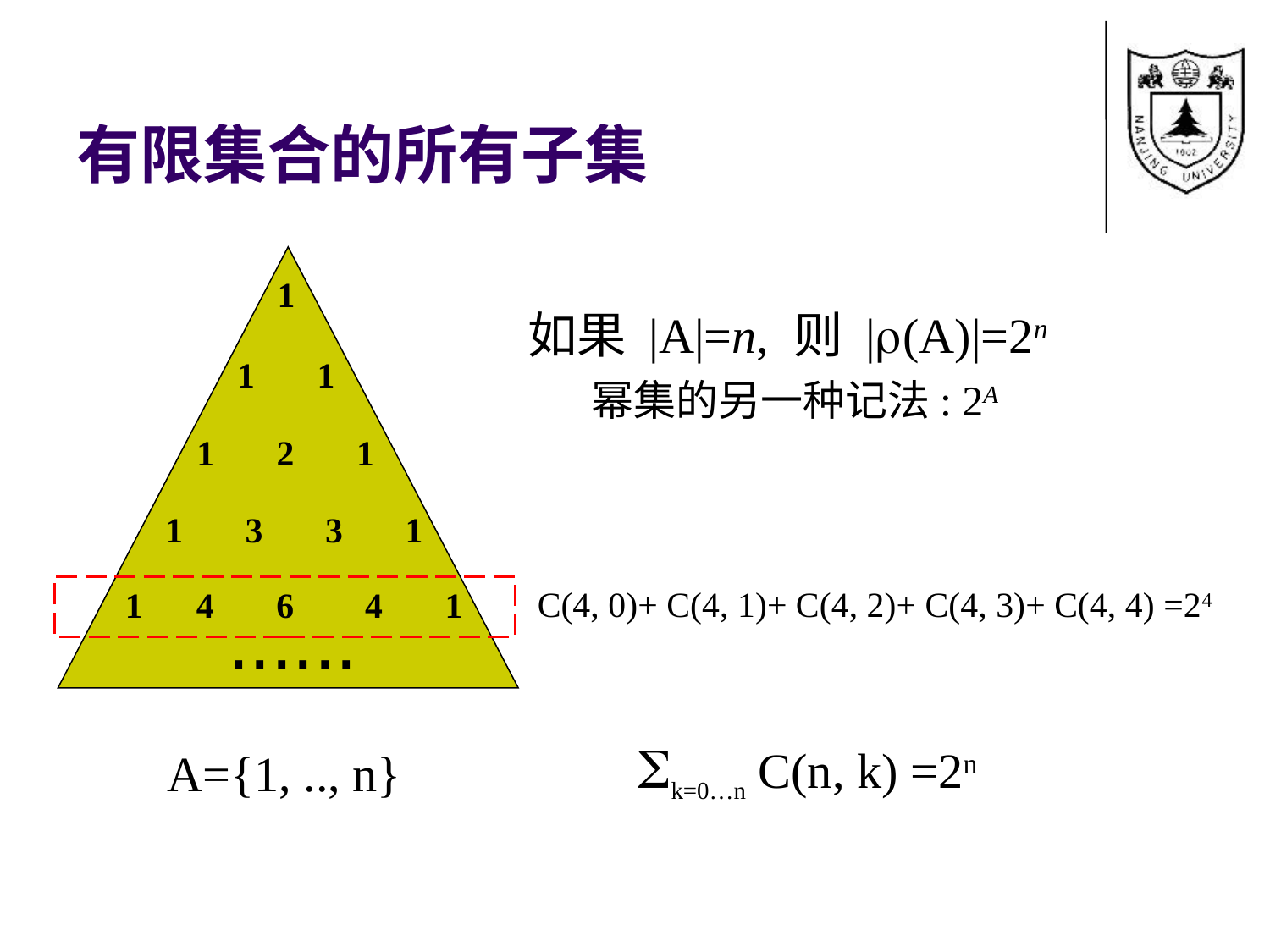

# 有限集合的所有子集

1
1       1
1       2       1
1       3       3       1

1      4       6        4       1
......
如果 |A|=n, 则 |ρ(A)|=2n
幂集的另一种记法: 2A
C(4, 0)+ C(4, 1)+ C(4, 2)+ C(4, 3)+ C(4, 4) =24
Σk=0…n C(n, k) =2n
A={1, .., n}